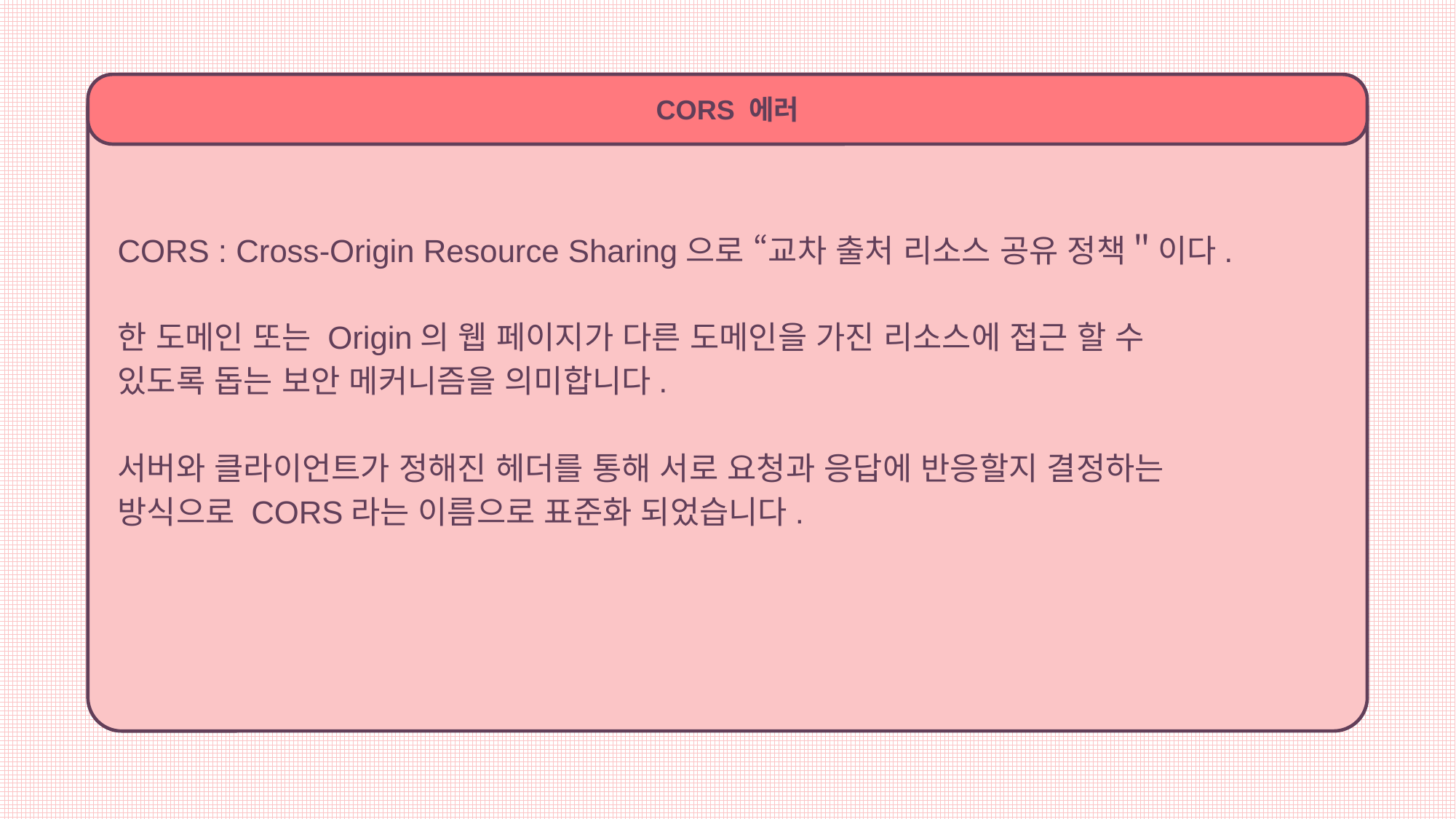

CORS 에러
CORS : Cross-Origin Resource Sharing으로 “교차 출처 리소스 공유 정책＂이다.

한 도메인 또는 Origin의 웹 페이지가 다른 도메인을 가진 리소스에 접근 할 수
있도록 돕는 보안 메커니즘을 의미합니다.

서버와 클라이언트가 정해진 헤더를 통해 서로 요청과 응답에 반응할지 결정하는
방식으로 CORS라는 이름으로 표준화 되었습니다.